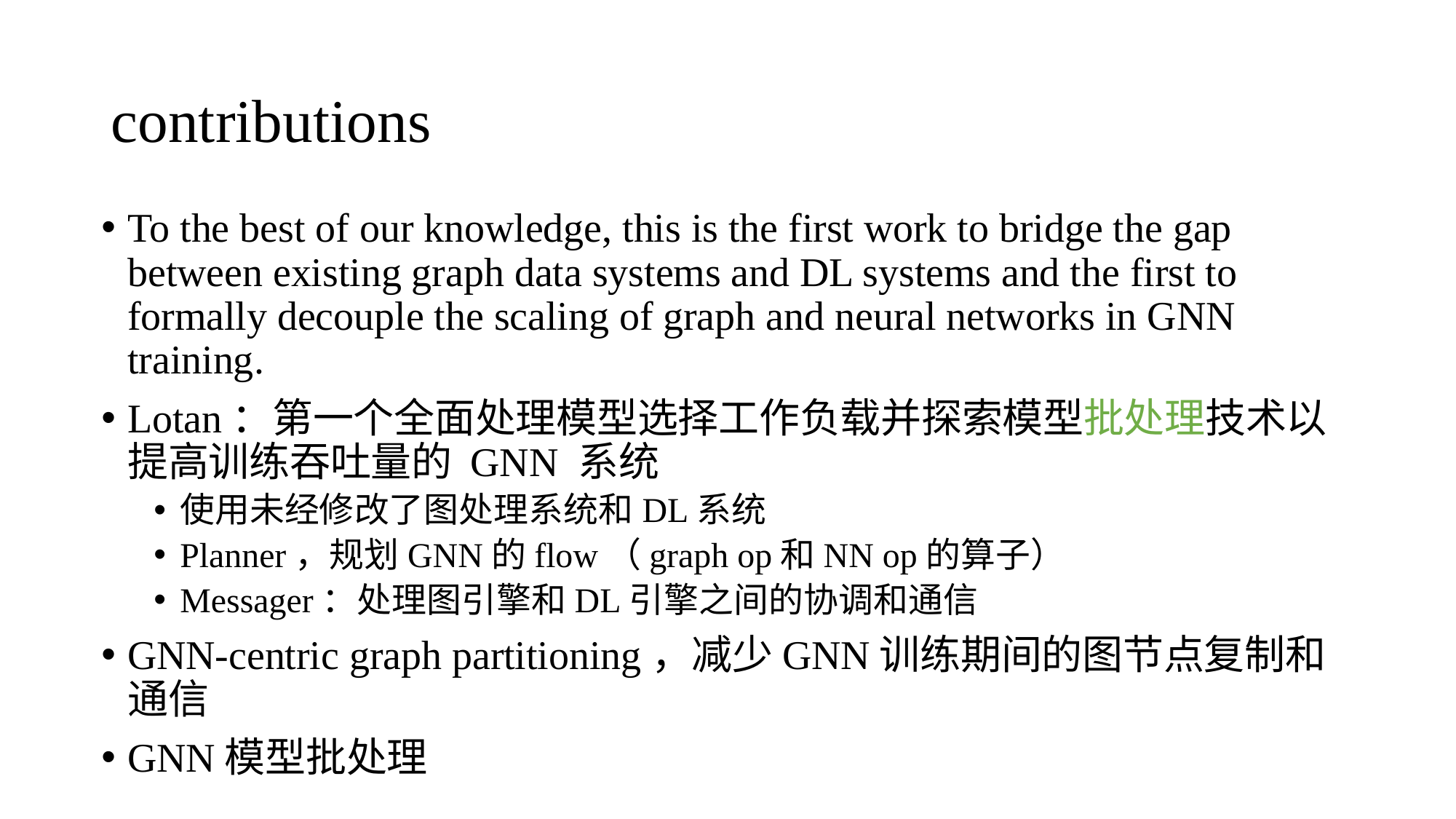

# contributions
To the best of our knowledge, this is the first work to bridge the gap between existing graph data systems and DL systems and the first to formally decouple the scaling of graph and neural networks in GNN training.
Lotan：第一个全面处理模型选择工作负载并探索模型批处理技术以提高训练吞吐量的 GNN 系统
使用未经修改了图处理系统和DL系统
Planner，规划GNN的flow（graph op和NN op的算子）
Messager：处理图引擎和DL引擎之间的协调和通信
GNN-centric graph partitioning，减少GNN训练期间的图节点复制和通信
GNN模型批处理